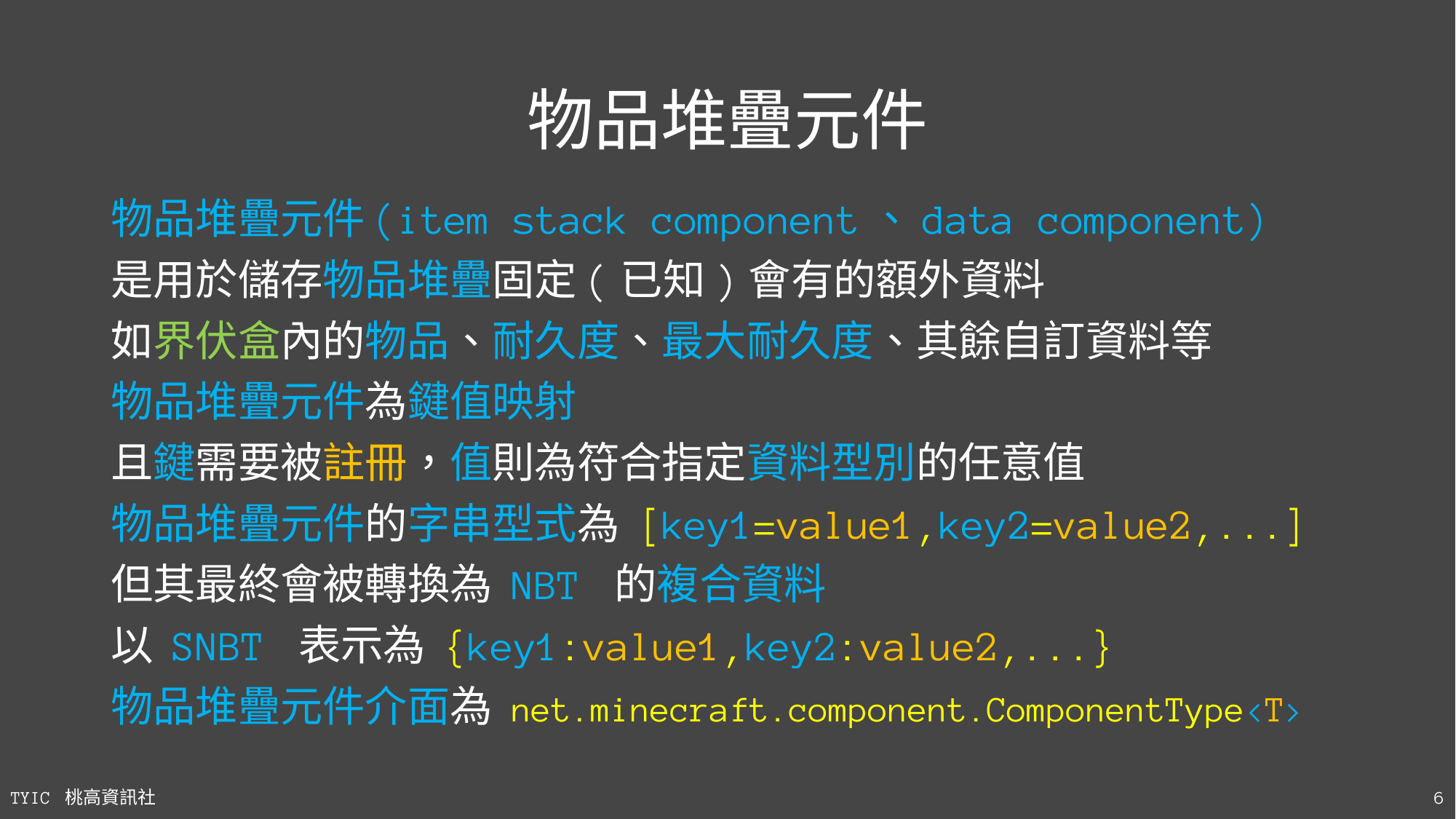

# 物品堆疊元件
物品堆疊元件(item stack component、data component)
是用於儲存物品堆疊固定(已知)會有的額外資料
如界伏盒內的物品、耐久度、最大耐久度、其餘自訂資料等
物品堆疊元件為鍵值映射
且鍵需要被註冊，值則為符合指定資料型別的任意值
物品堆疊元件的字串型式為 [key1=value1,key2=value2,...]
但其最終會被轉換為 NBT 的複合資料
以 SNBT 表示為 {key1:value1,key2:value2,...}
物品堆疊元件介面為 net.minecraft.component.ComponentType<T>